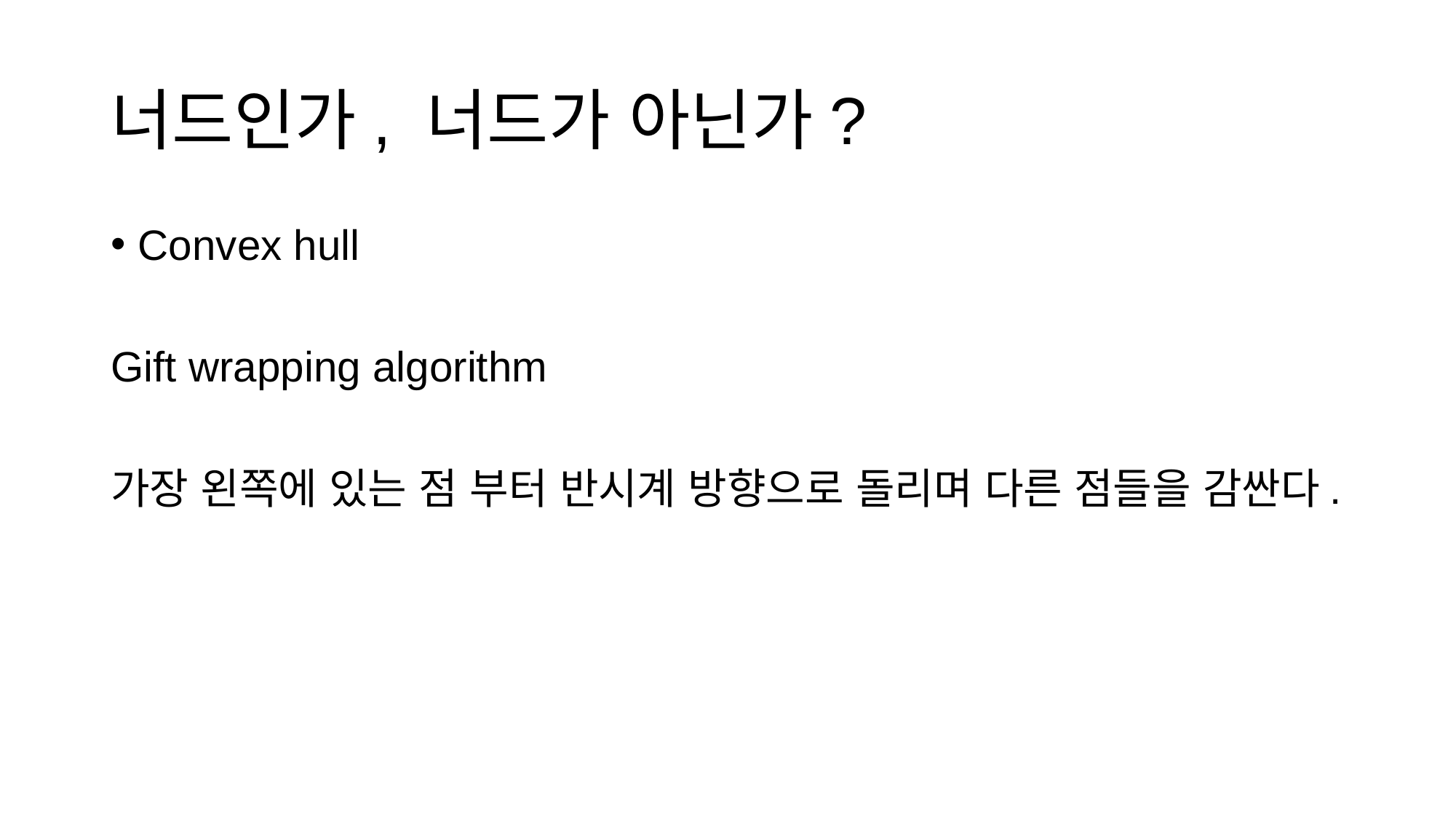

# 너드인가, 너드가 아닌가?
Convex hull

Gift wrapping algorithm

가장 왼쪽에 있는 점 부터 반시계 방향으로 돌리며 다른 점들을 감싼다.